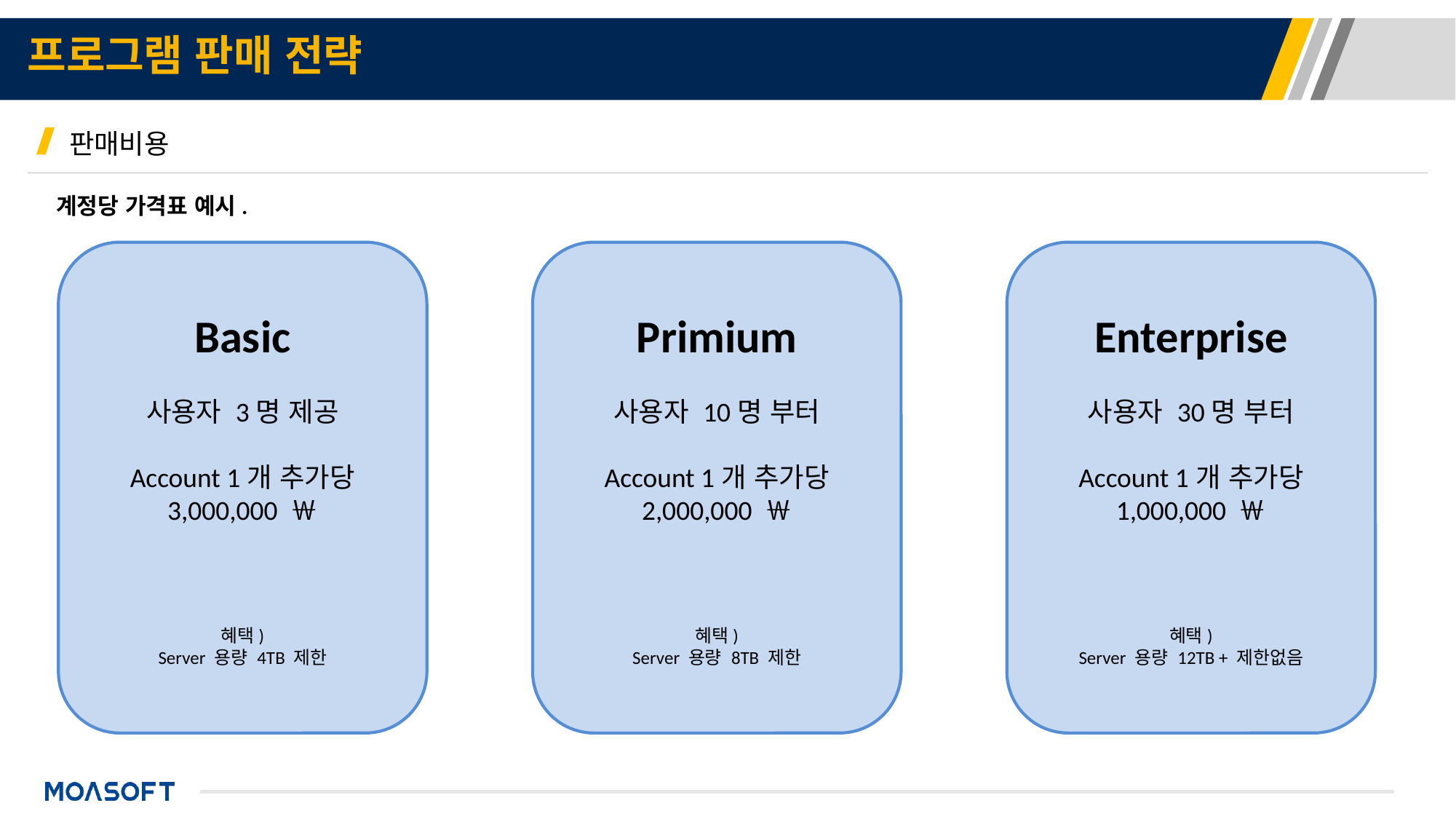

# 프로그램 판매 전략
판매비용

계정당 가격표 예시.
Primium

사용자 10명 부터

Account 1개 추가당
2,000,000 ￦

혜택)
Server 용량 8TB 제한
Enterprise

사용자 30명 부터

Account 1개 추가당
1,000,000 ￦

혜택)
Server 용량 12TB + 제한없음
Basic

사용자 3명 제공

Account 1개 추가당
3,000,000 ￦

혜택)
Server 용량 4TB 제한